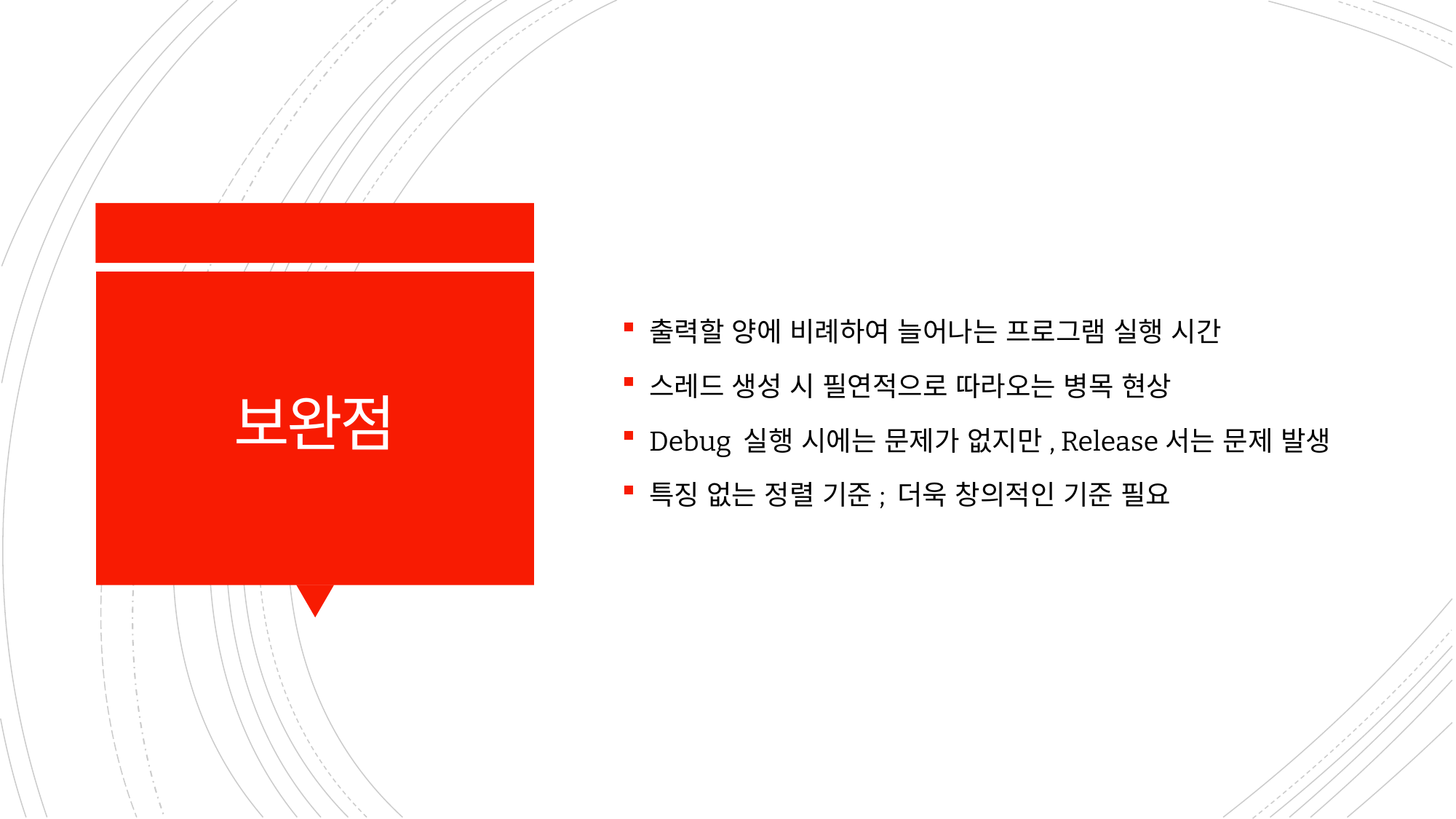

출력할 양에 비례하여 늘어나는 프로그램 실행 시간
스레드 생성 시 필연적으로 따라오는 병목 현상
Debug 실행 시에는 문제가 없지만, Release서는 문제 발생
특징 없는 정렬 기준; 더욱 창의적인 기준 필요
# 보완점